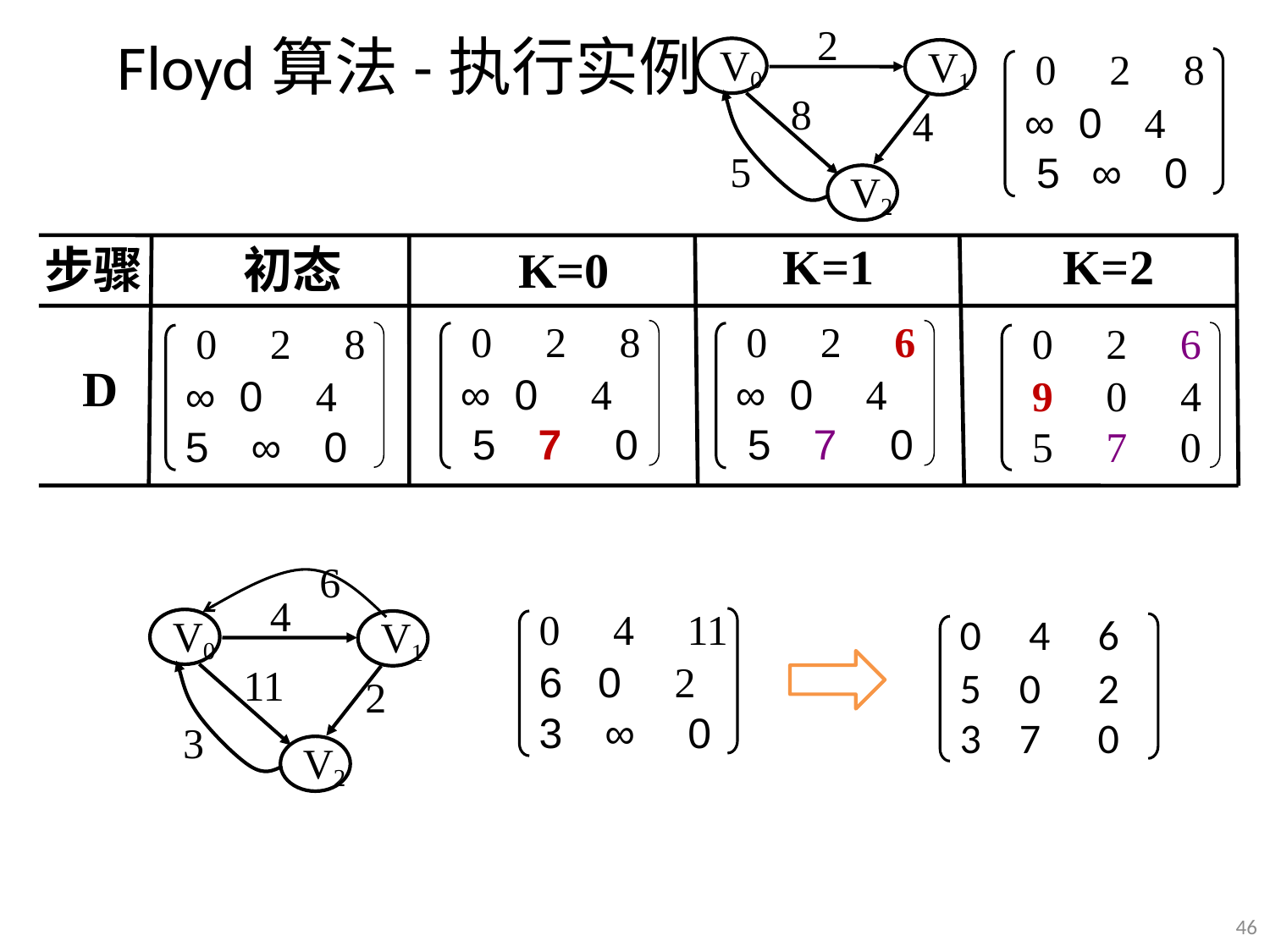

# Floyd算法-执行实例
2
V0
V1

8

4
5
V2
 0     2     8

∞  0    4
 5   ∞    0
K=1
K=2
步骤
初态
K=0

 0     2     8

∞  0     4
 5    7     0
 0     2     6

∞  0     4
 5    7     0
 0     2     8

∞  0     4
5    ∞    0
 0     2     6

 9     0     4
 5     7     0
D

6

4
V0
V1

11

2
3
V2
0     4     11

6   0     2
3    ∞     0
0     4     6

5    0      2
3    7      0

46